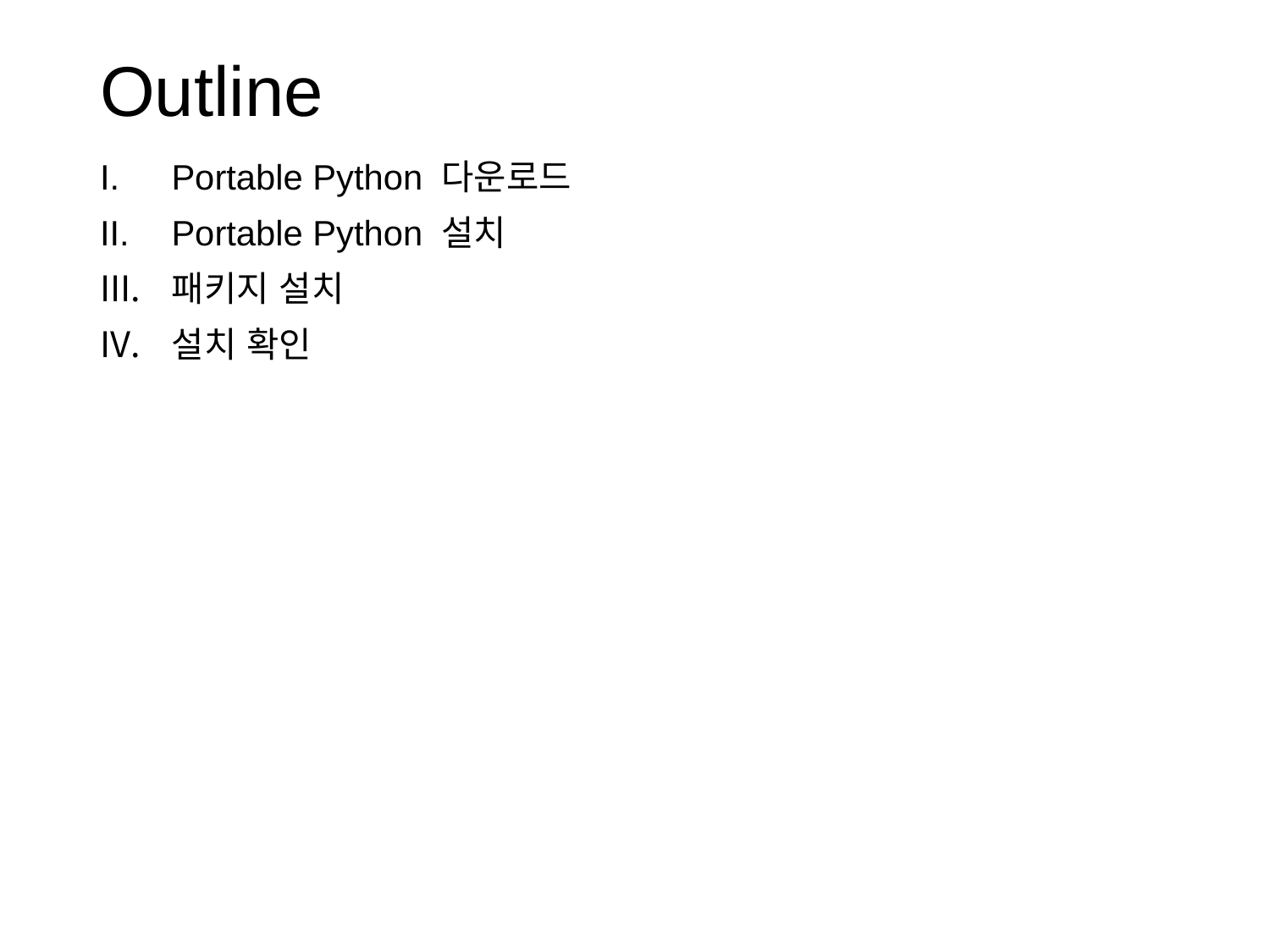

# Outline
Portable Python 다운로드
Portable Python 설치
패키지 설치
설치 확인